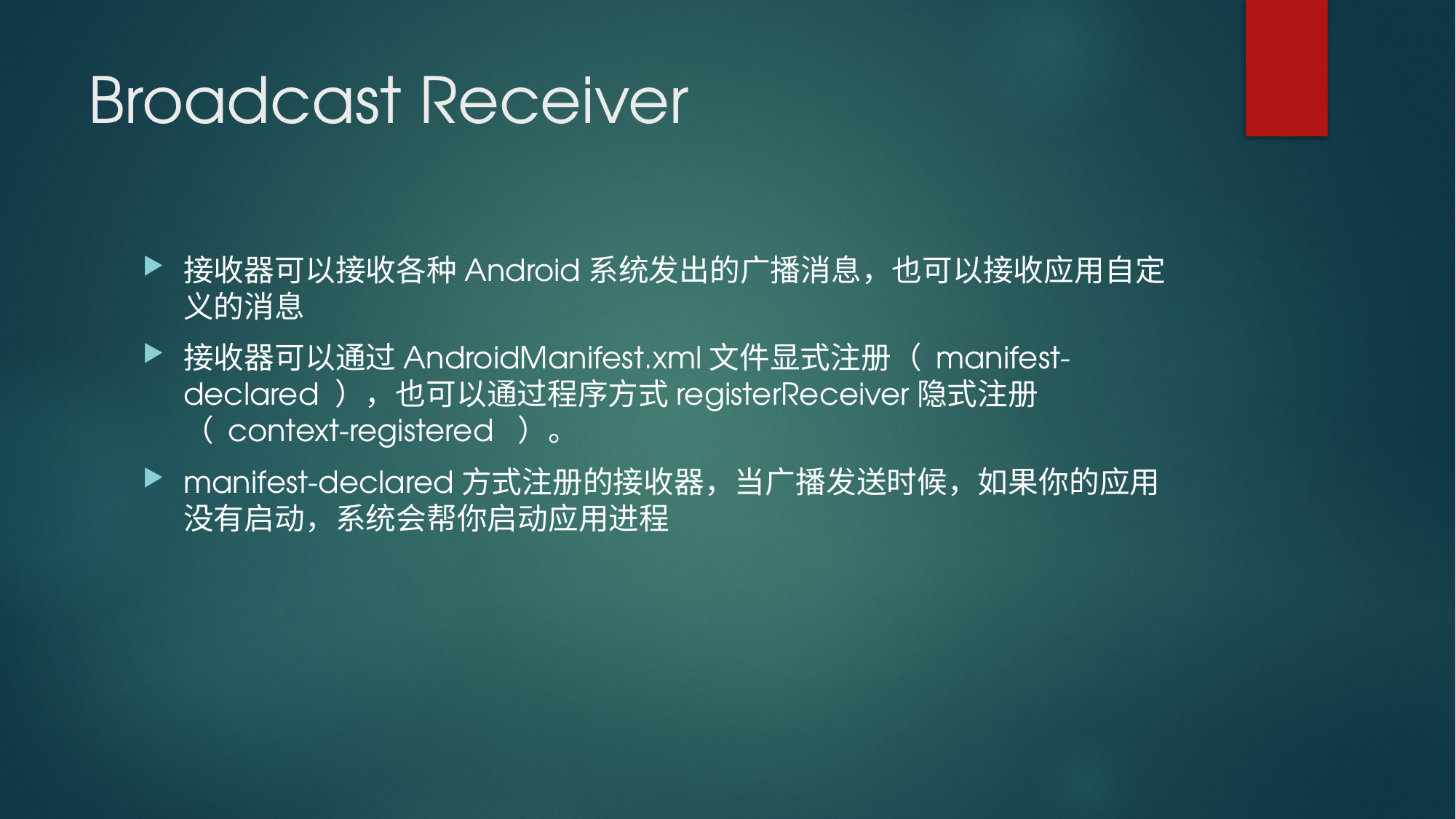

# Broadcast Receiver
接收器可以接收各种Android系统发出的广播消息，也可以接收应用自定义的消息
接收器可以通过AndroidManifest.xml文件显式注册（ manifest-declared ），也可以通过程序方式registerReceiver隐式注册（ context-registered  ）。
manifest-declared方式注册的接收器，当广播发送时候，如果你的应用没有启动，系统会帮你启动应用进程